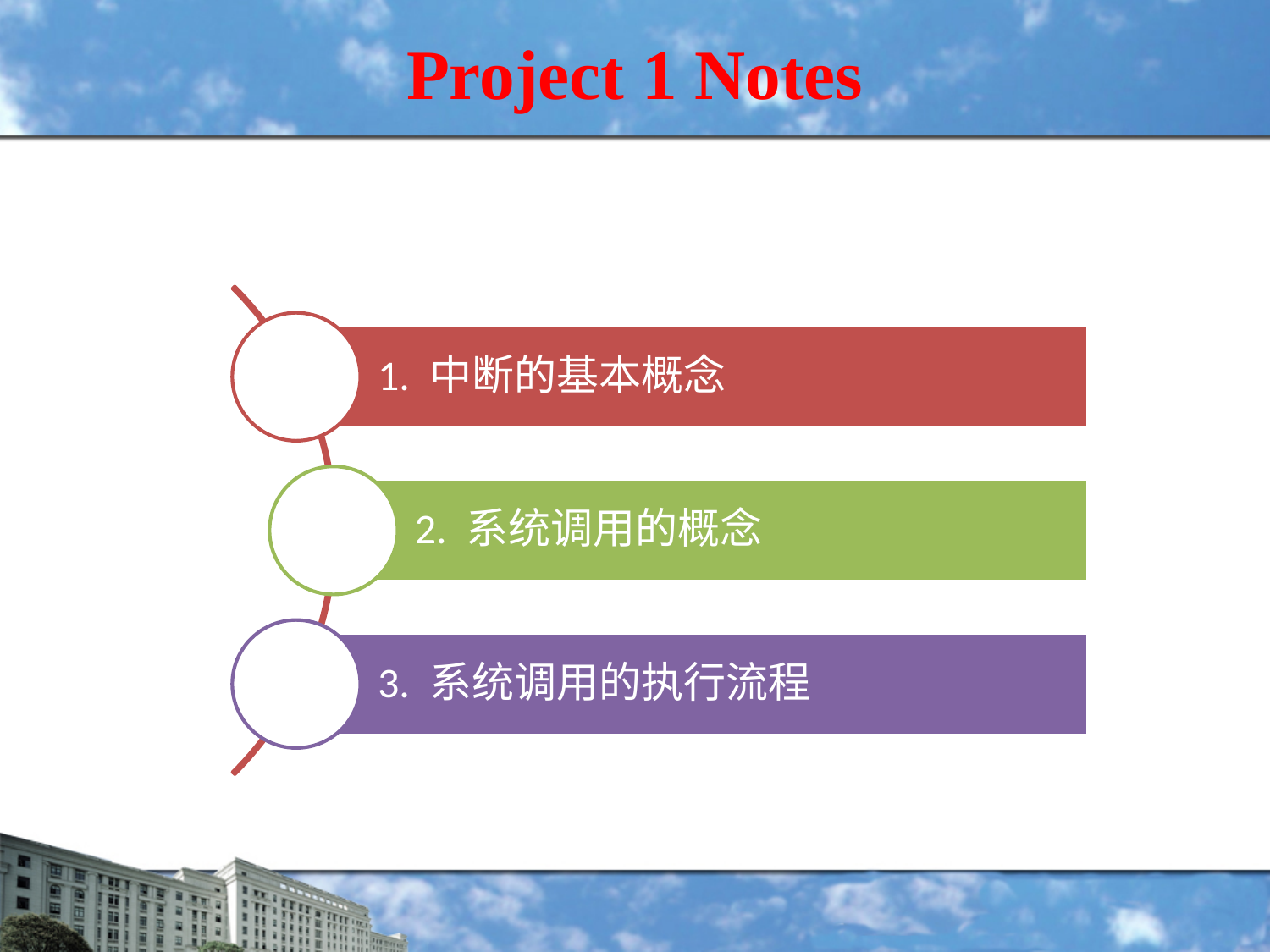

# Project 1 Notes
1. 中断的基本概念
2. 系统调用的概念
3. 系统调用的执行流程